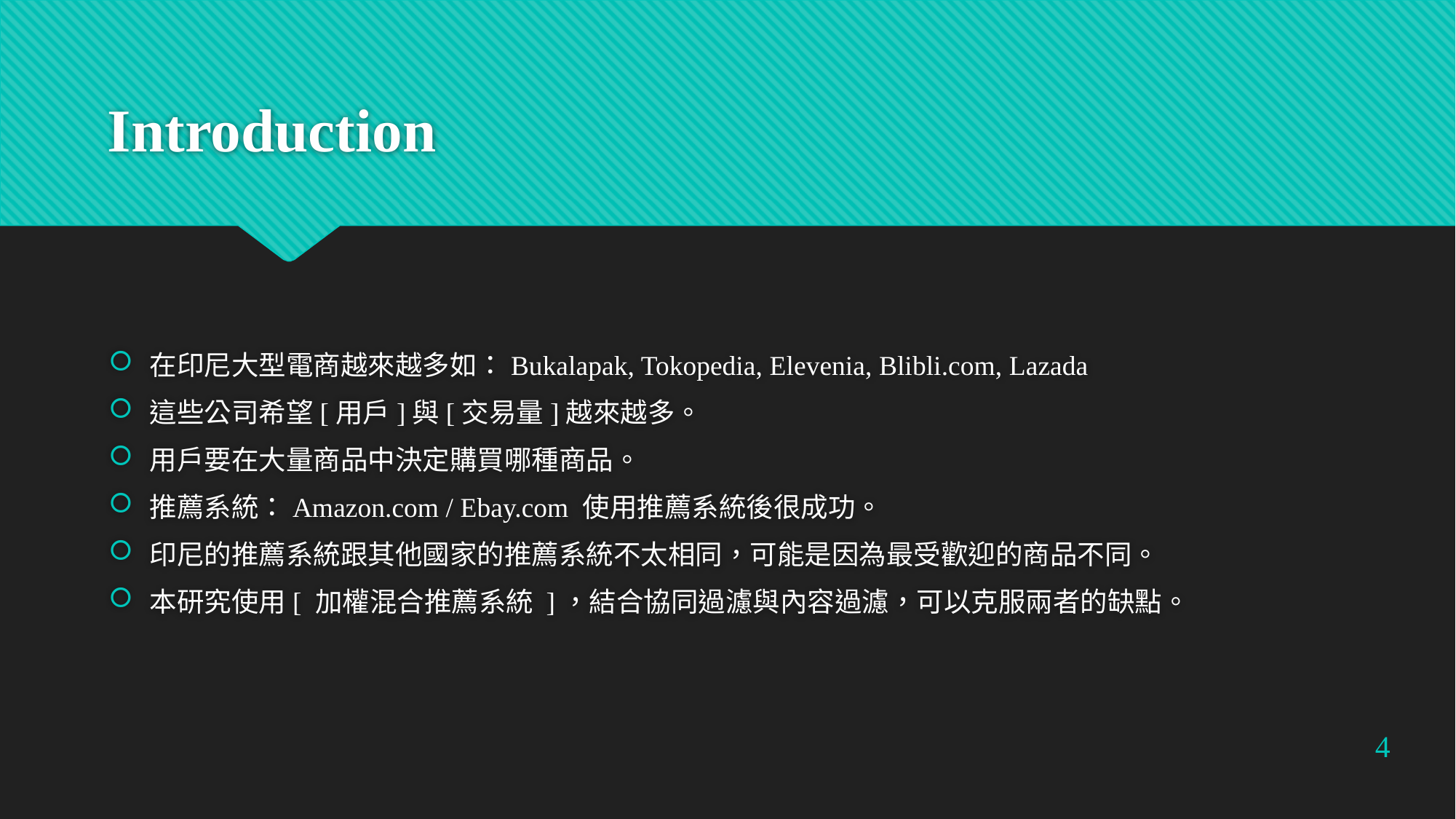

# Introduction
在印尼大型電商越來越多如：Bukalapak, Tokopedia, Elevenia, Blibli.com, Lazada
這些公司希望[用戶]與[交易量]越來越多。
用戶要在大量商品中決定購買哪種商品。
推薦系統：Amazon.com / Ebay.com 使用推薦系統後很成功。
印尼的推薦系統跟其他國家的推薦系統不太相同，可能是因為最受歡迎的商品不同。
本研究使用[ 加權混合推薦系統 ]，結合協同過濾與內容過濾，可以克服兩者的缺點。
4